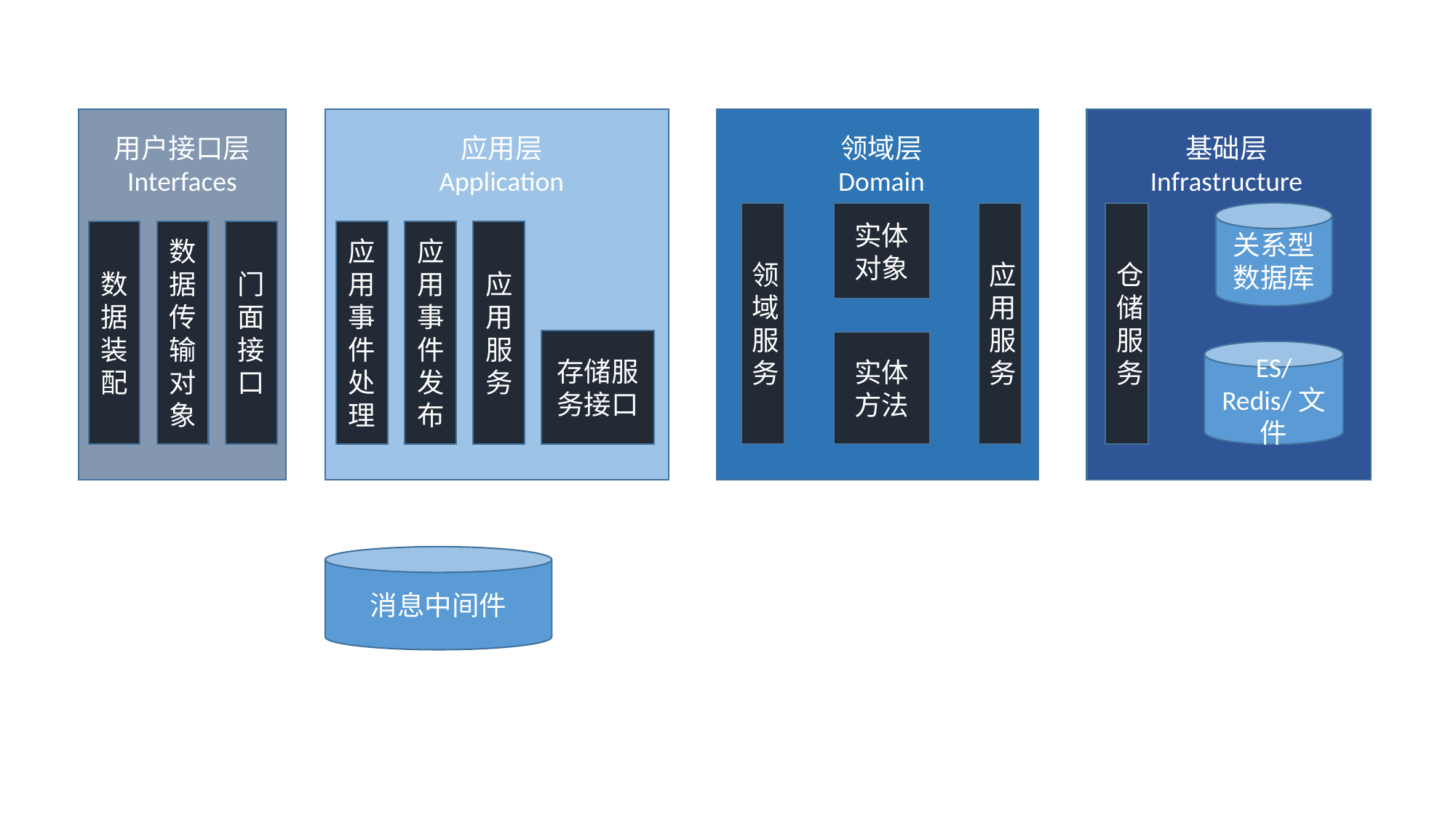

领域层
Domain
基础层
Infrastructure
用户接口层
Interfaces
应用层
Application
领域服务
实体对象
应用服务
仓储服务
关系型数据库
数据装配
数据传输对象
门面接口
应用事件处理
应用事件发布
应用服务
存储服务接口
实体方法
ES/Redis/文件
消息中间件